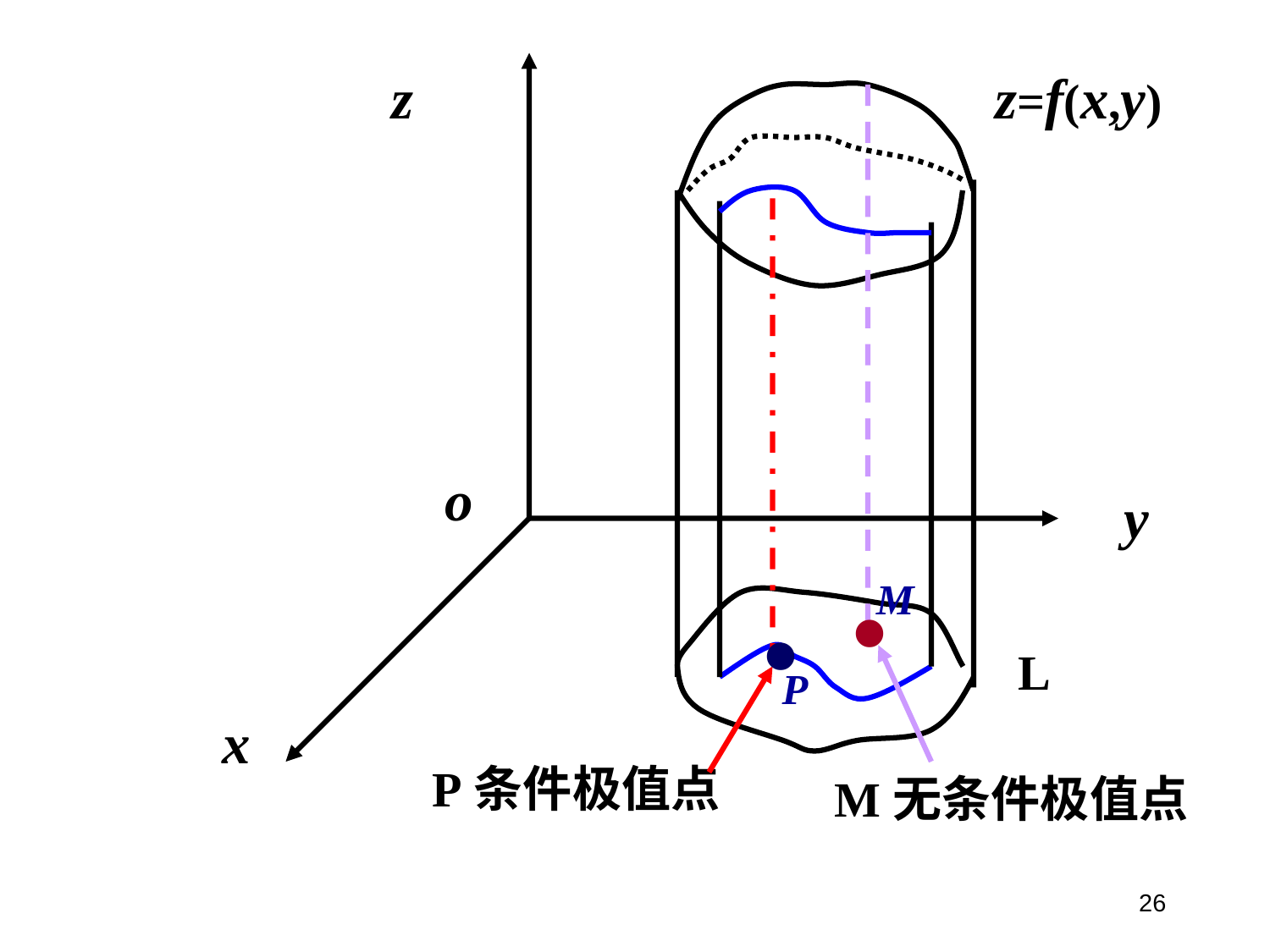

z
o
y

x
z=f(x,y)

.

M无条件极值点
.

P条件极值点
M

L
P
26